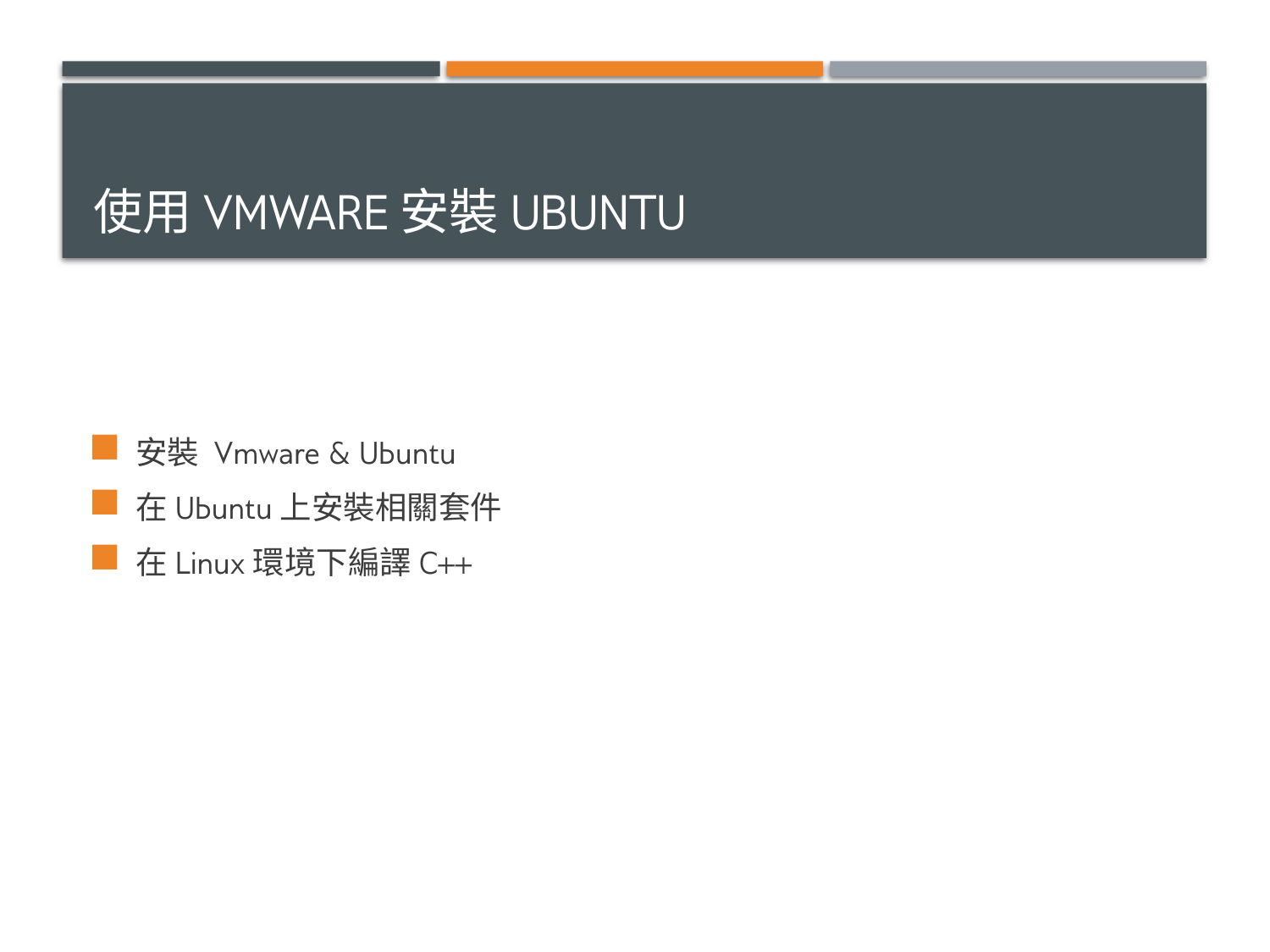

# 使用Vmware安裝UBUNTU
安裝 Vmware & Ubuntu
在Ubuntu上安裝相關套件
在Linux環境下編譯C++